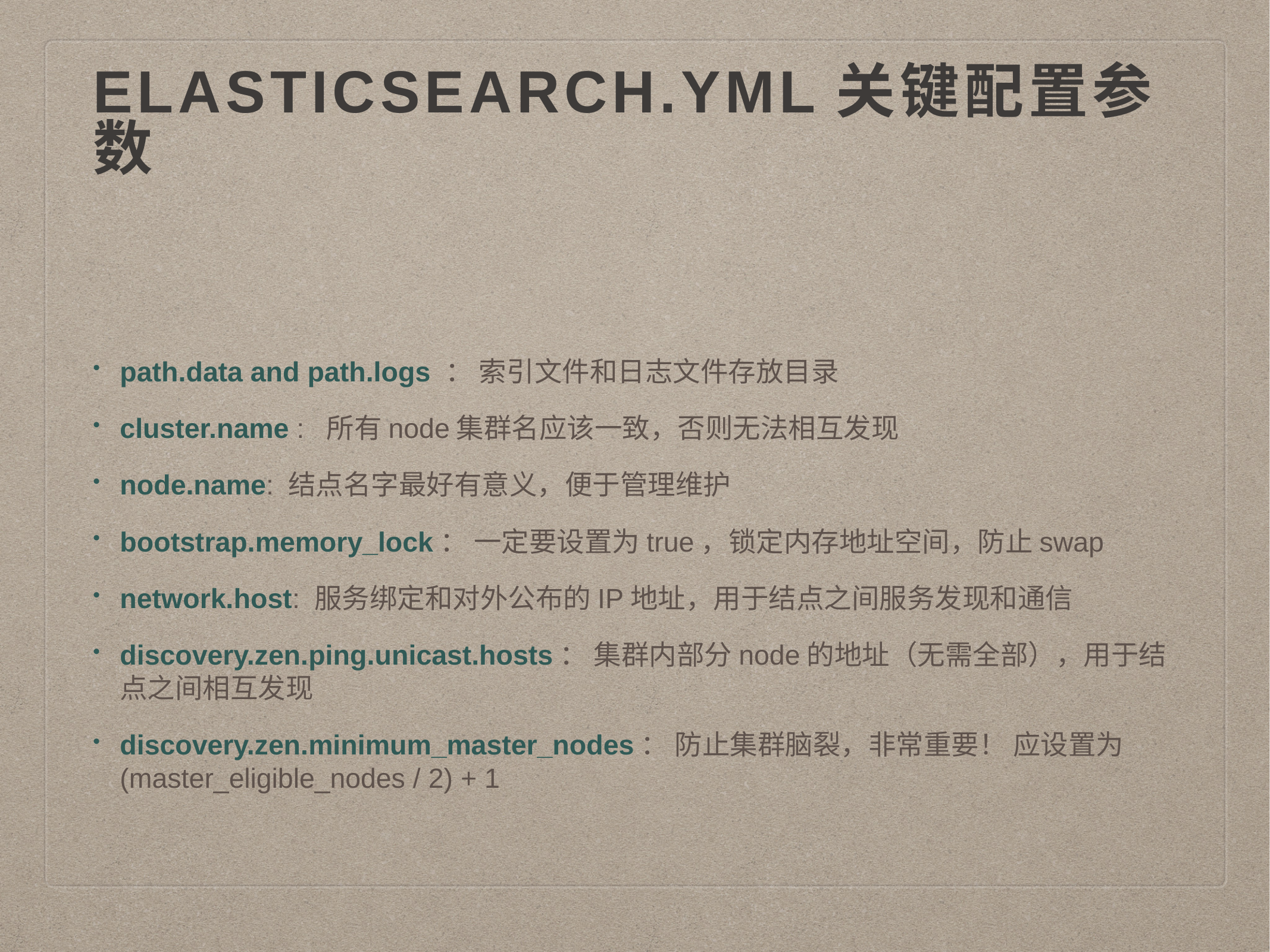

# elasticsearch.yml关键配置参数

path.data and path.logs ： 索引文件和日志文件存放目录
cluster.name :  所有node集群名应该一致，否则无法相互发现
node.name: 结点名字最好有意义，便于管理维护
bootstrap.memory_lock： 一定要设置为true，锁定内存地址空间，防止swap
network.host: 服务绑定和对外公布的IP地址，用于结点之间服务发现和通信
discovery.zen.ping.unicast.hosts： 集群内部分node的地址（无需全部），用于结点之间相互发现
discovery.zen.minimum_master_nodes： 防止集群脑裂，非常重要！ 应设置为(master_eligible_nodes / 2) + 1
8